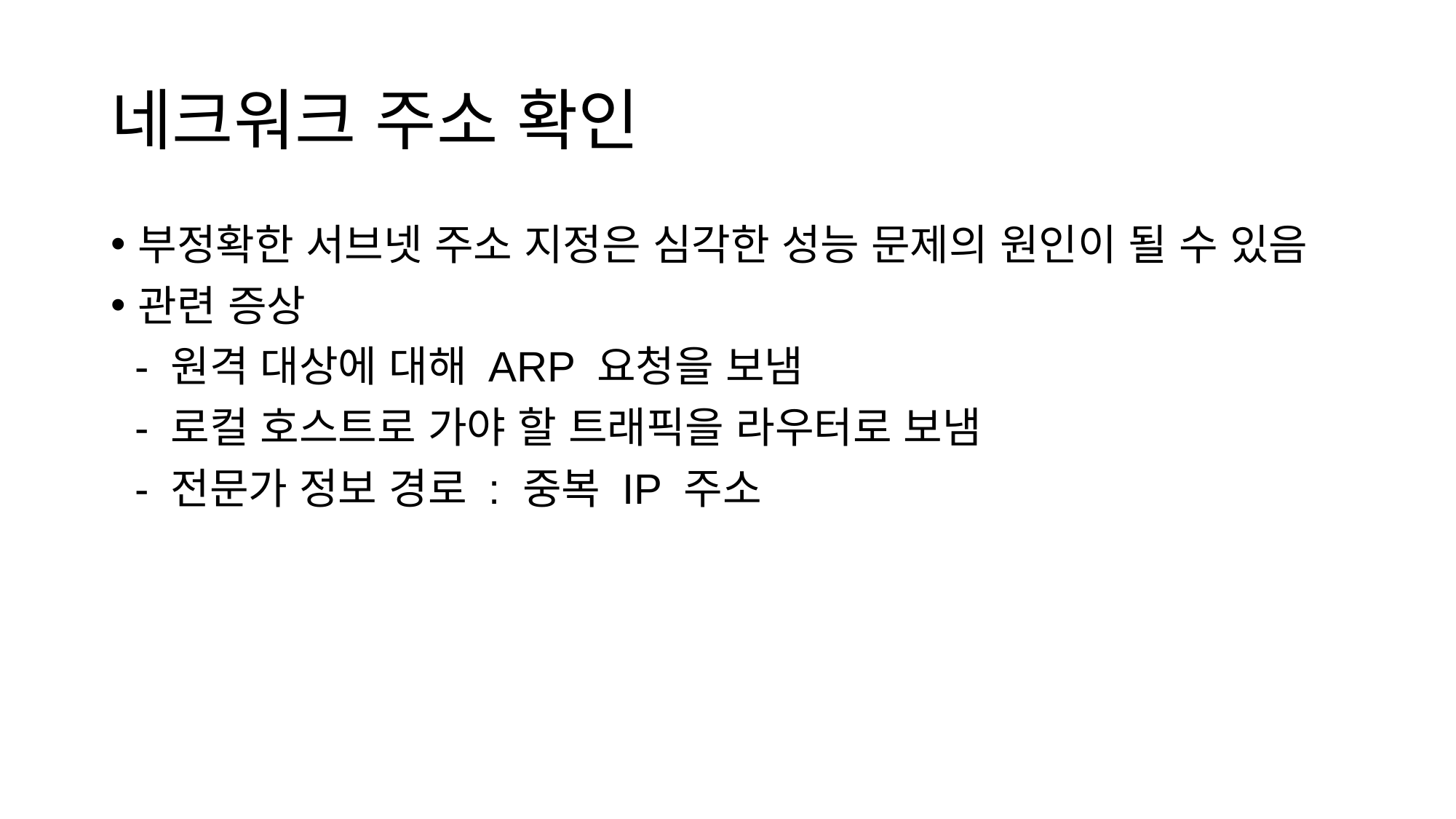

# 네크워크 주소 확인
부정확한 서브넷 주소 지정은 심각한 성능 문제의 원인이 될 수 있음
관련 증상
  - 원격 대상에 대해 ARP 요청을 보냄
  - 로컬 호스트로 가야 할 트래픽을 라우터로 보냄
  - 전문가 정보 경로 : 중복 IP 주소